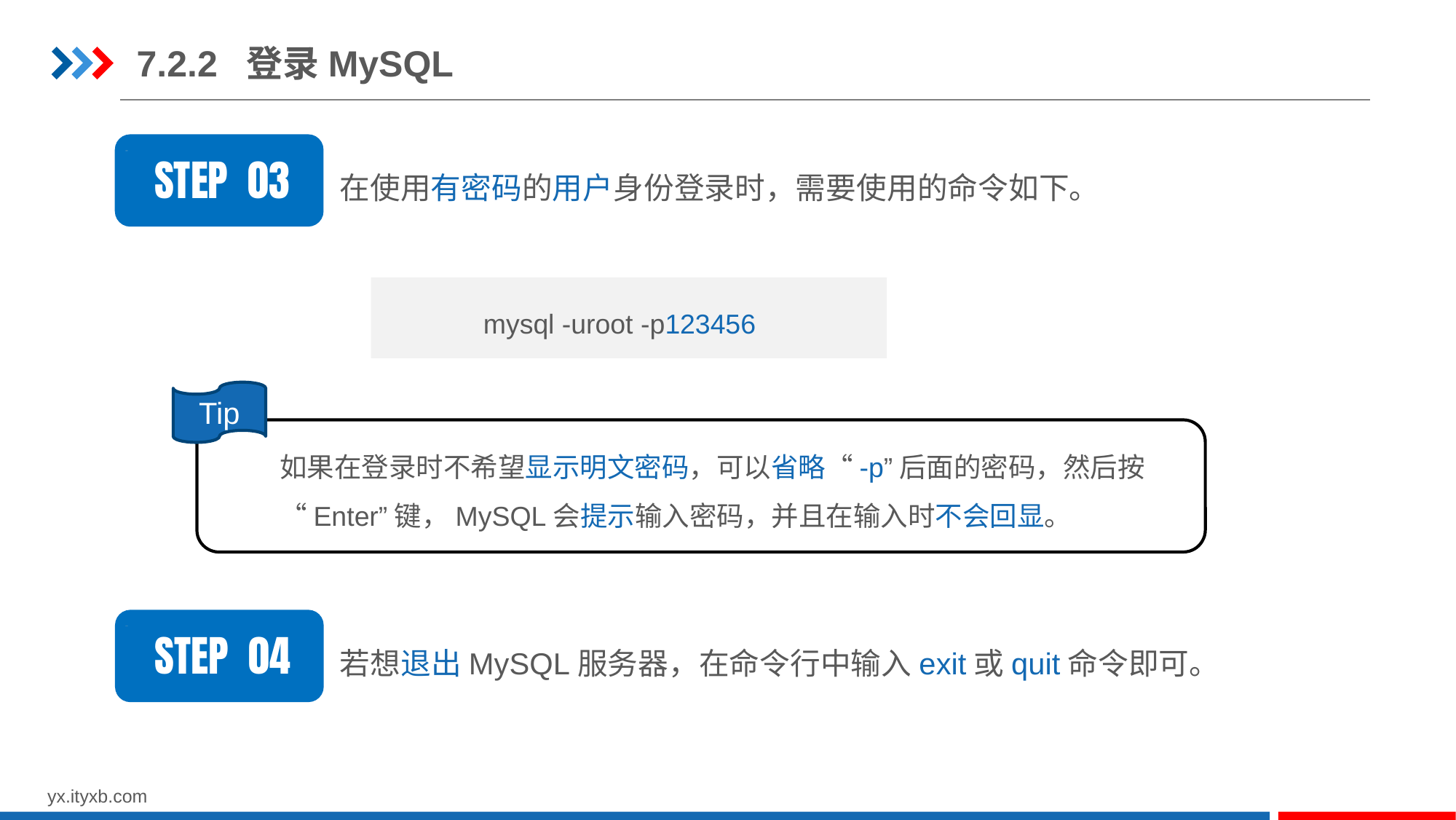

7.2.2  登录MySQL

在使用有密码的用户身份登录时，需要使用的命令如下。
STEP  03

mysql -uroot -p123456
Tip

如果在登录时不希望显示明文密码，可以省略“-p”后面的密码，然后按“Enter”键，MySQL会提示输入密码，并且在输入时不会回显。

若想退出MySQL服务器，在命令行中输入exit或quit命令即可。
STEP  04